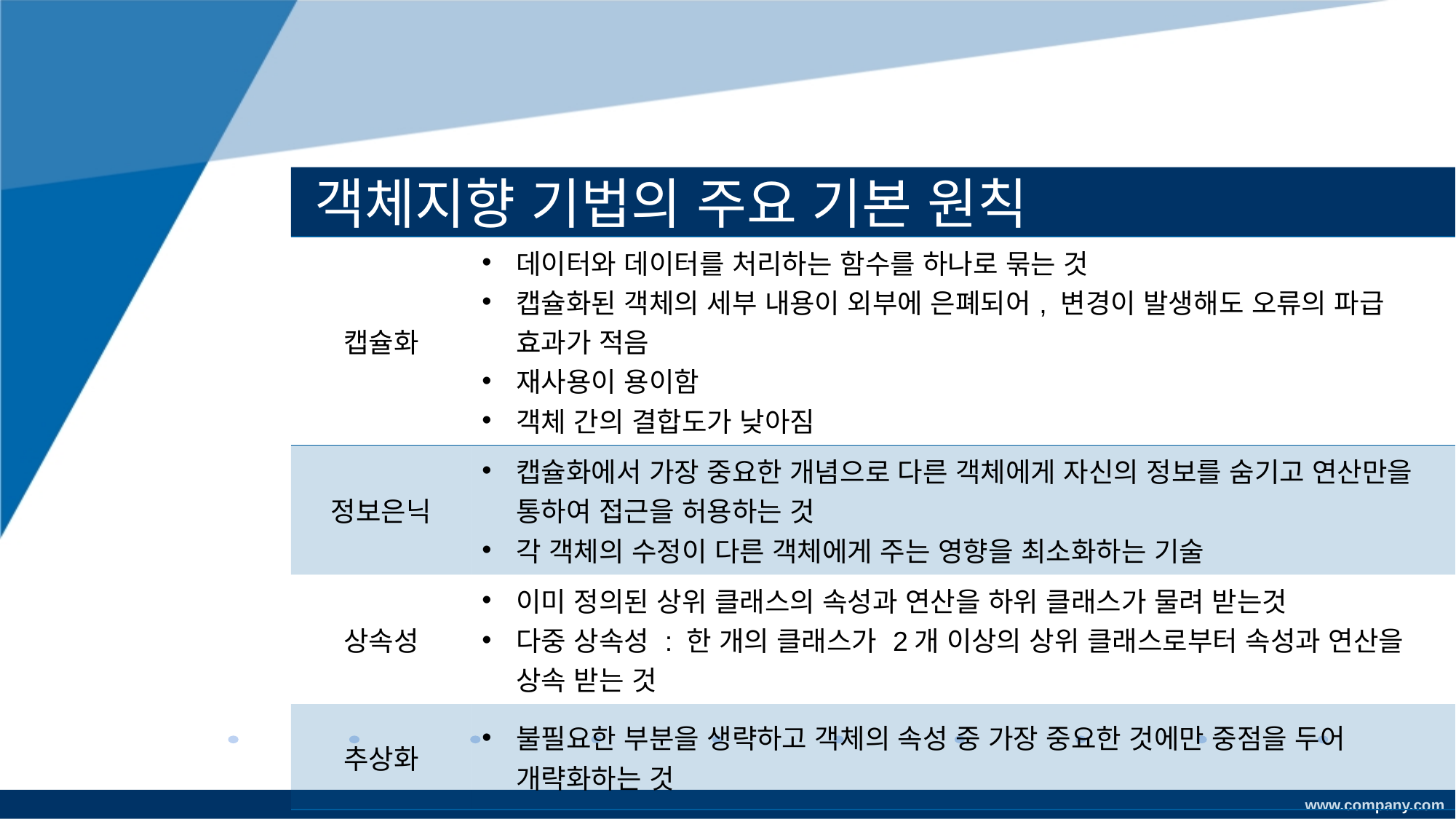

# 객체지향 기법의 주요 기본 원칙
| 캡슐화 | 데이터와 데이터를 처리하는 함수를 하나로 묶는 것 캡슐화된 객체의 세부 내용이 외부에 은폐되어, 변경이 발생해도 오류의 파급 효과가 적음 재사용이 용이함 객체 간의 결합도가 낮아짐 |
| --- | --- |
| 정보은닉 | 캡슐화에서 가장 중요한 개념으로 다른 객체에게 자신의 정보를 숨기고 연산만을 통하여 접근을 허용하는 것 각 객체의 수정이 다른 객체에게 주는 영향을 최소화하는 기술 |
| 상속성 | 이미 정의된 상위 클래스의 속성과 연산을 하위 클래스가 물려 받는것 다중 상속성 : 한 개의 클래스가 2개 이상의 상위 클래스로부터 속성과 연산을 상속 받는 것 |
| 추상화 | 불필요한 부분을 생략하고 객체의 속성 중 가장 중요한 것에만 중점을 두어 개략화하는 것 |